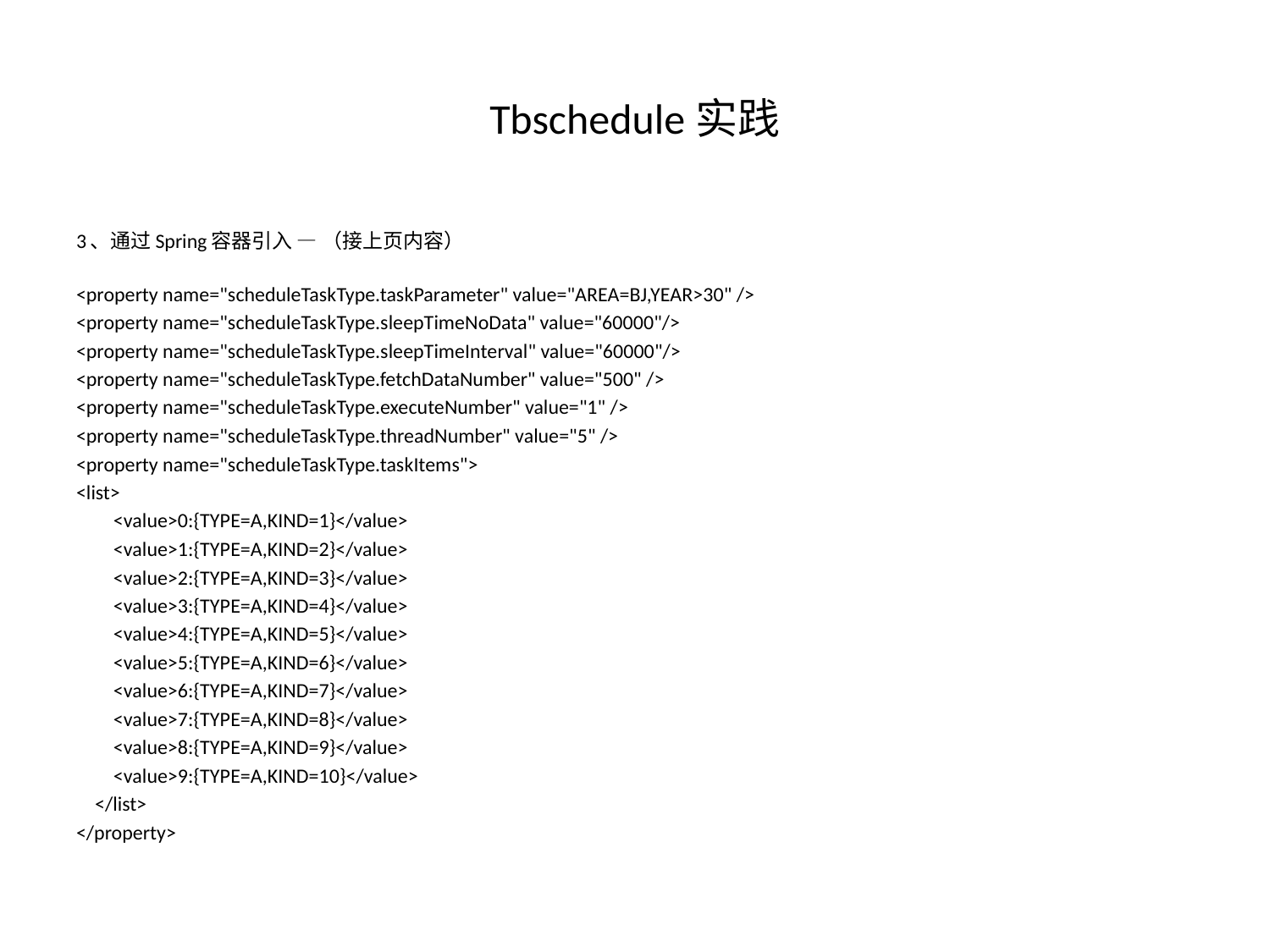

# Tbschedule实践
3、通过Spring容器引入 — （接上页内容）
<property name="scheduleTaskType.taskParameter" value="AREA=BJ,YEAR>30" />
<property name="scheduleTaskType.sleepTimeNoData" value="60000"/>
<property name="scheduleTaskType.sleepTimeInterval" value="60000"/>
<property name="scheduleTaskType.fetchDataNumber" value="500" />
<property name="scheduleTaskType.executeNumber" value="1" />
<property name="scheduleTaskType.threadNumber" value="5" />
<property name="scheduleTaskType.taskItems">
<list>
        <value>0:{TYPE=A,KIND=1}</value>
        <value>1:{TYPE=A,KIND=2}</value>
        <value>2:{TYPE=A,KIND=3}</value>
        <value>3:{TYPE=A,KIND=4}</value>
        <value>4:{TYPE=A,KIND=5}</value>
        <value>5:{TYPE=A,KIND=6}</value>
        <value>6:{TYPE=A,KIND=7}</value>
        <value>7:{TYPE=A,KIND=8}</value>
        <value>8:{TYPE=A,KIND=9}</value>
        <value>9:{TYPE=A,KIND=10}</value>
    </list>
</property>